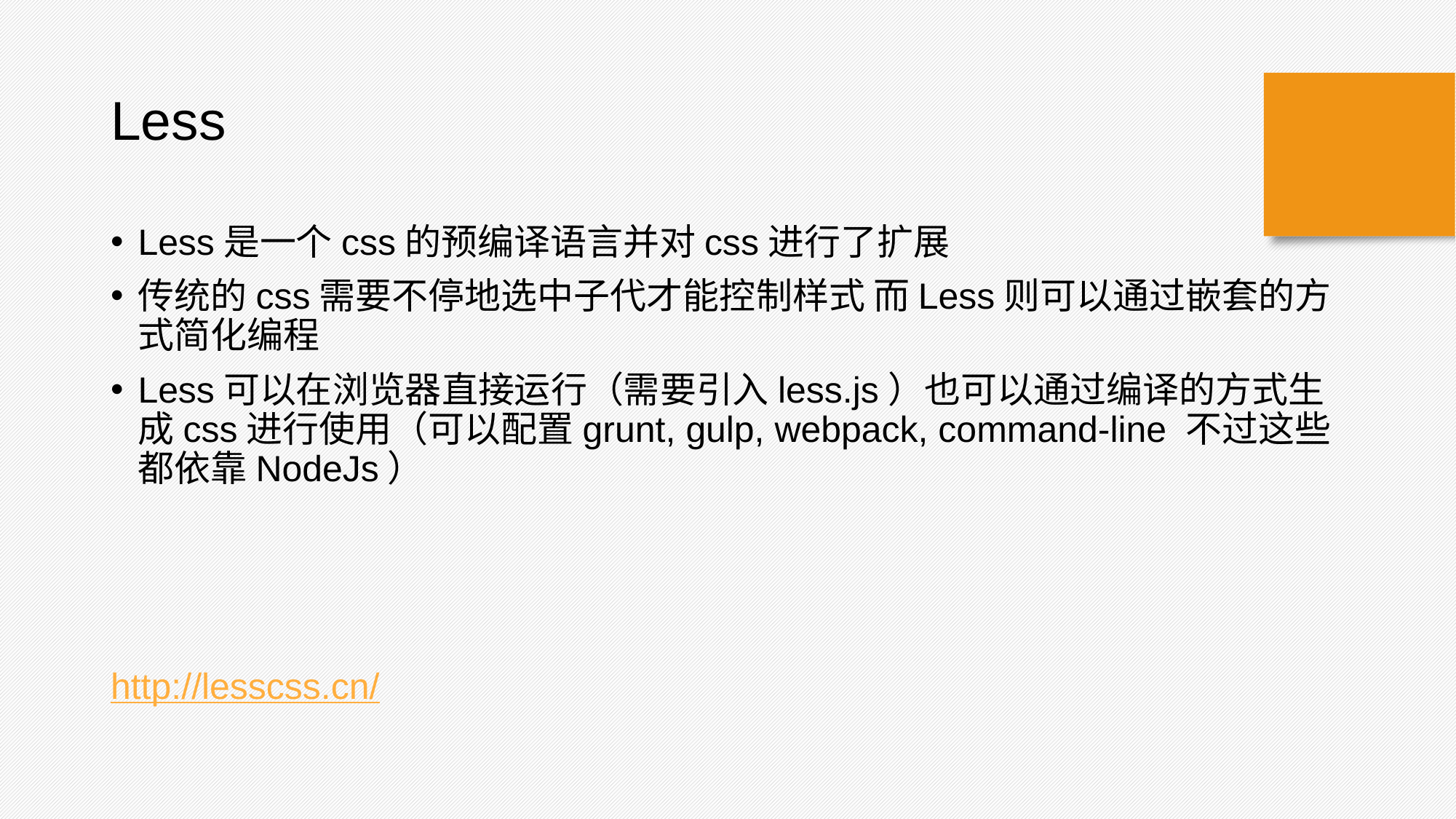

Less
Less是一个css的预编译语言并对css进行了扩展
传统的css需要不停地选中子代才能控制样式 而Less则可以通过嵌套的方式简化编程
Less可以在浏览器直接运行（需要引入less.js）也可以通过编译的方式生成css进行使用（可以配置grunt, gulp, webpack, command-line 不过这些都依靠NodeJs）

http://lesscss.cn/